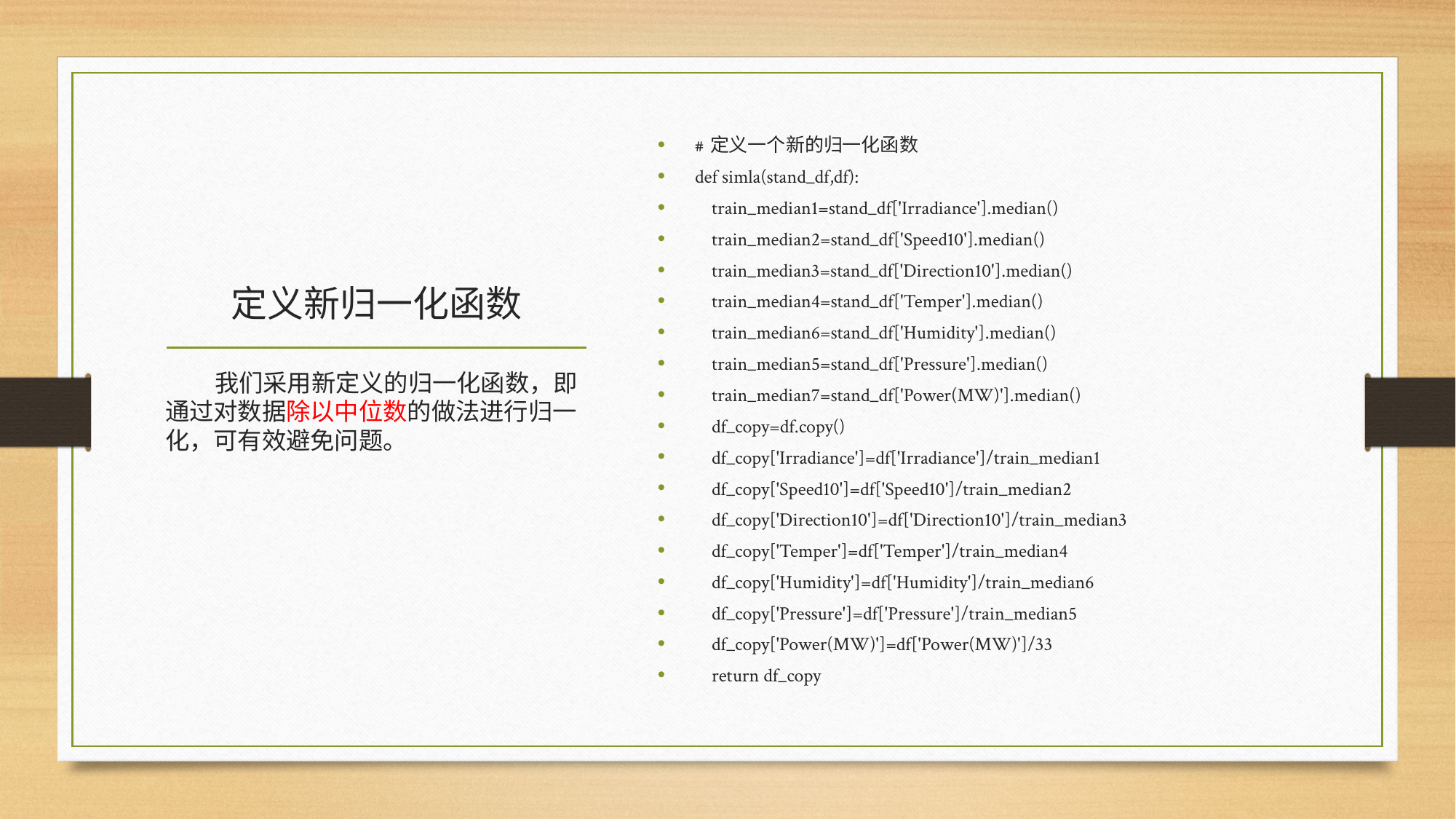

# 定义一个新的归一化函数
def simla(stand_df,df):
    train_median1=stand_df['Irradiance'].median()
    train_median2=stand_df['Speed10'].median()
    train_median3=stand_df['Direction10'].median()
    train_median4=stand_df['Temper'].median()
    train_median6=stand_df['Humidity'].median()
    train_median5=stand_df['Pressure'].median()
    train_median7=stand_df['Power(MW)'].median()
    df_copy=df.copy()
    df_copy['Irradiance']=df['Irradiance']/train_median1
    df_copy['Speed10']=df['Speed10']/train_median2
    df_copy['Direction10']=df['Direction10']/train_median3
    df_copy['Temper']=df['Temper']/train_median4
    df_copy['Humidity']=df['Humidity']/train_median6
    df_copy['Pressure']=df['Pressure']/train_median5
    df_copy['Power(MW)']=df['Power(MW)']/33
    return df_copy
# 定义新归一化函数
        我们采用新定义的归一化函数，即通过对数据除以中位数的做法进行归一化，可有效避免问题。